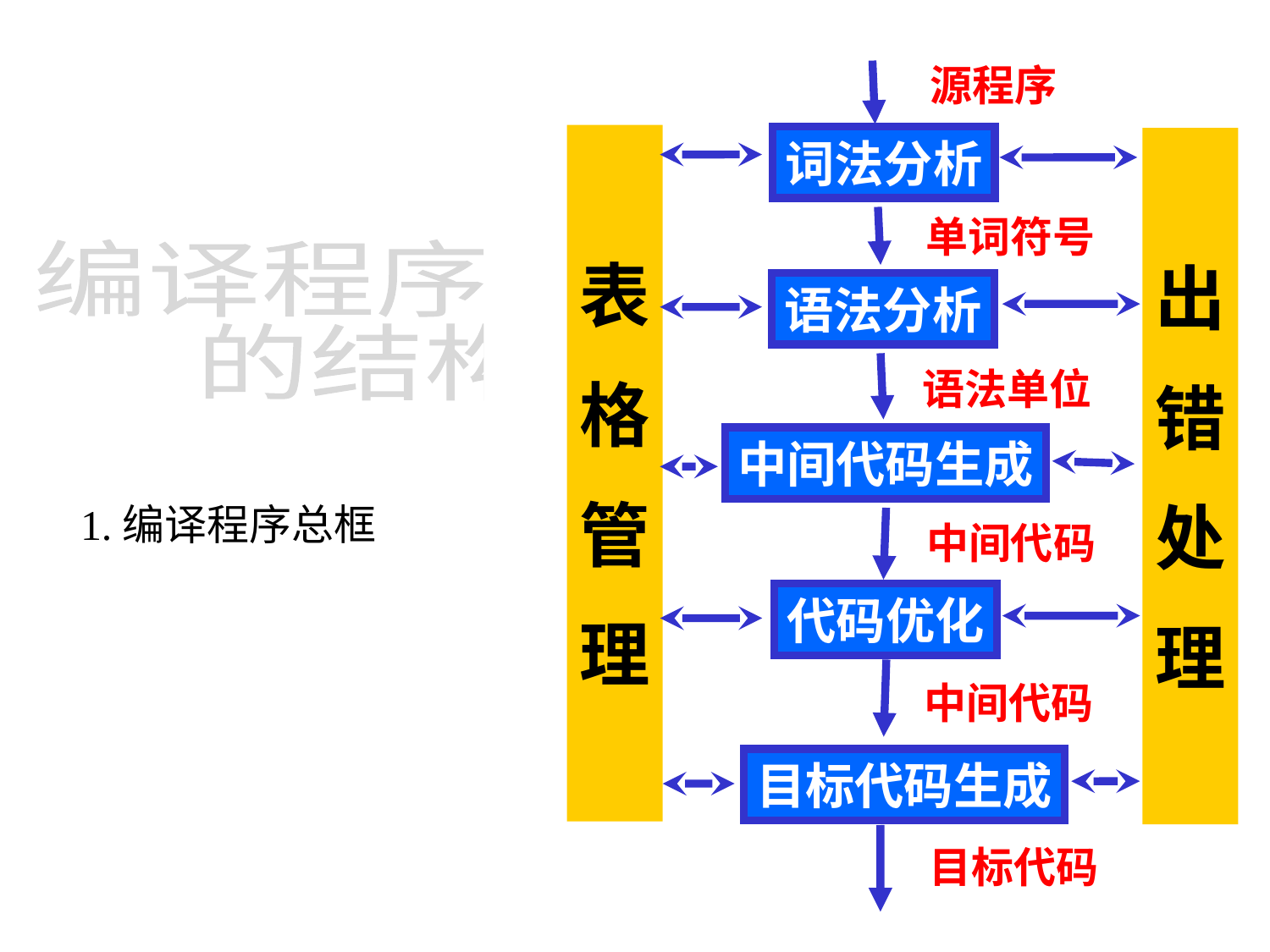

源程序

表
格
管
理

出
错
处
理

词法分析

单词符号

编译程序
    的结构
语法分析

语法单位
中间代码生成

1.编译程序总框

中间代码
代码优化

中间代码
目标代码生成

目标代码